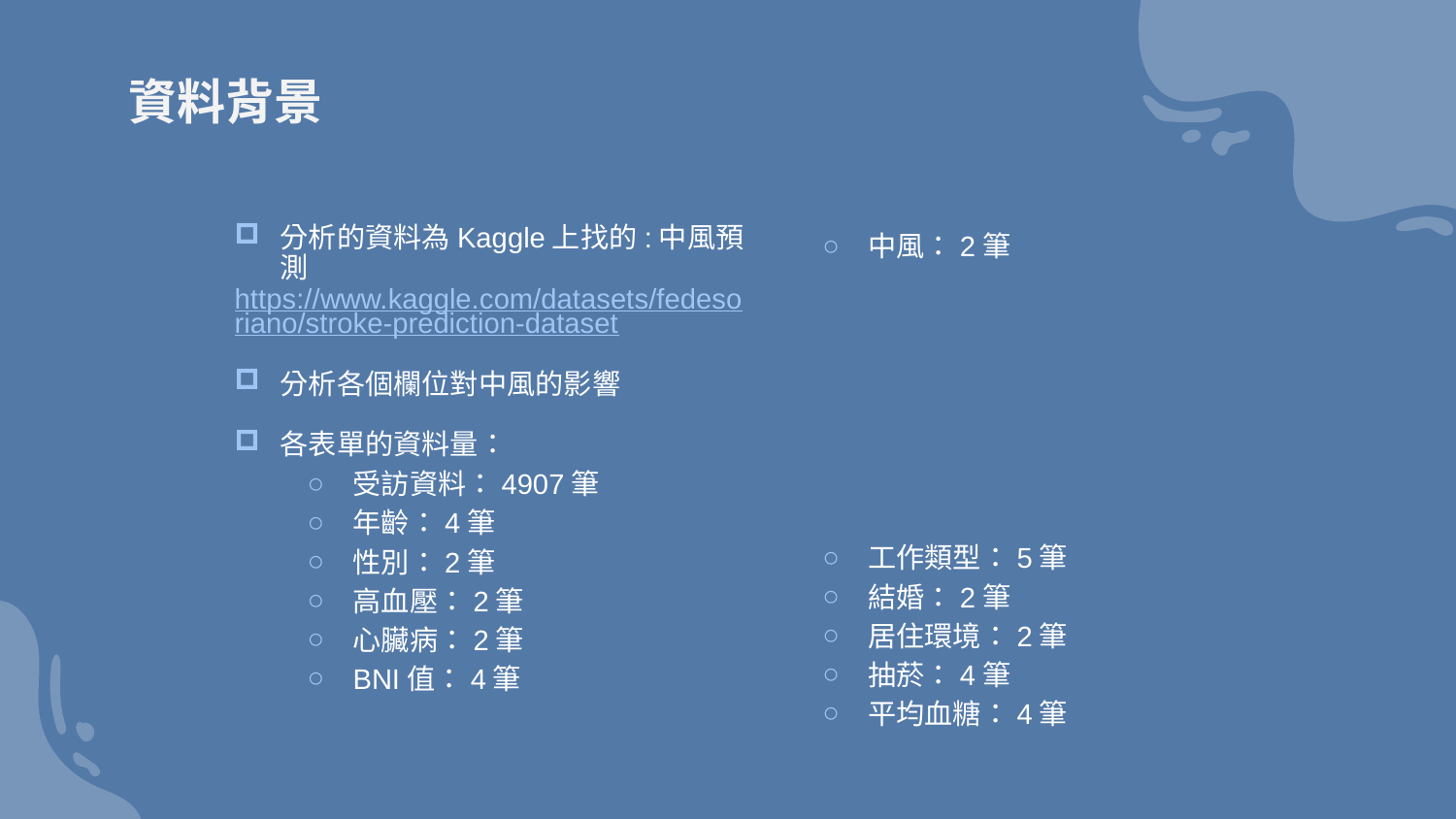

# 資料背景
分析的資料為Kaggle上找的:中風預測
https://www.kaggle.com/datasets/fedesoriano/stroke-prediction-dataset

分析各個欄位對中風的影響

各表單的資料量：
受訪資料：4907筆
年齡：4筆
性別：2筆
高血壓：2筆
心臟病：2筆
BNI值：4筆
中風：2筆

工作類型：5筆
結婚：2筆
居住環境：2筆
抽菸：4筆
平均血糖：4筆